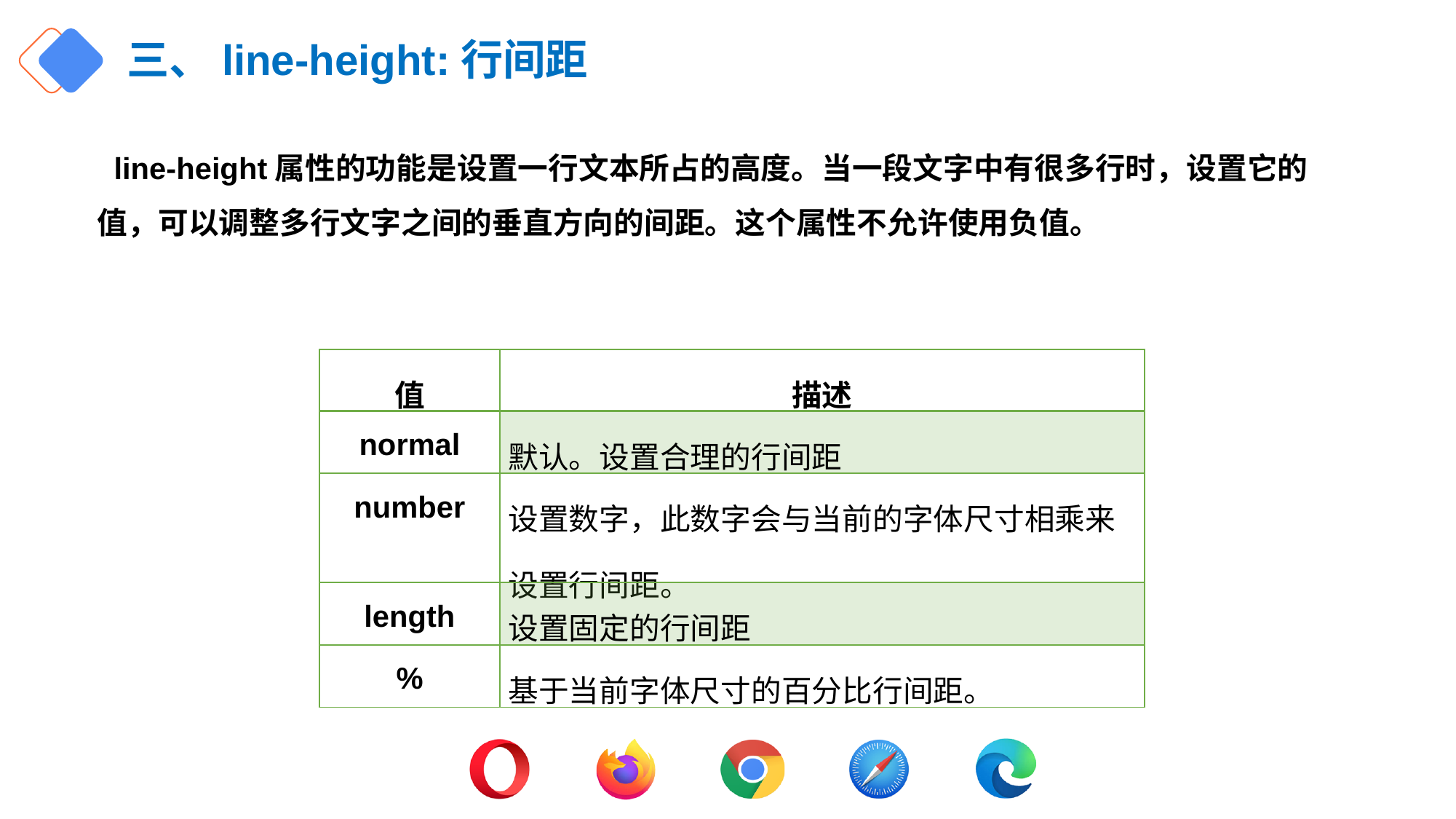

# 三、line-height:行间距
  line-height属性的功能是设置一行文本所占的高度。当一段文字中有很多行时，设置它的值，可以调整多行文字之间的垂直方向的间距。这个属性不允许使用负值。

| 值 | 描述 |
| --- | --- |
| normal | 默认。设置合理的行间距 |
| number | 设置数字，此数字会与当前的字体尺寸相乘来设置行间距。 |
| length | 设置固定的行间距 |
| % | 基于当前字体尺寸的百分比行间距。 |